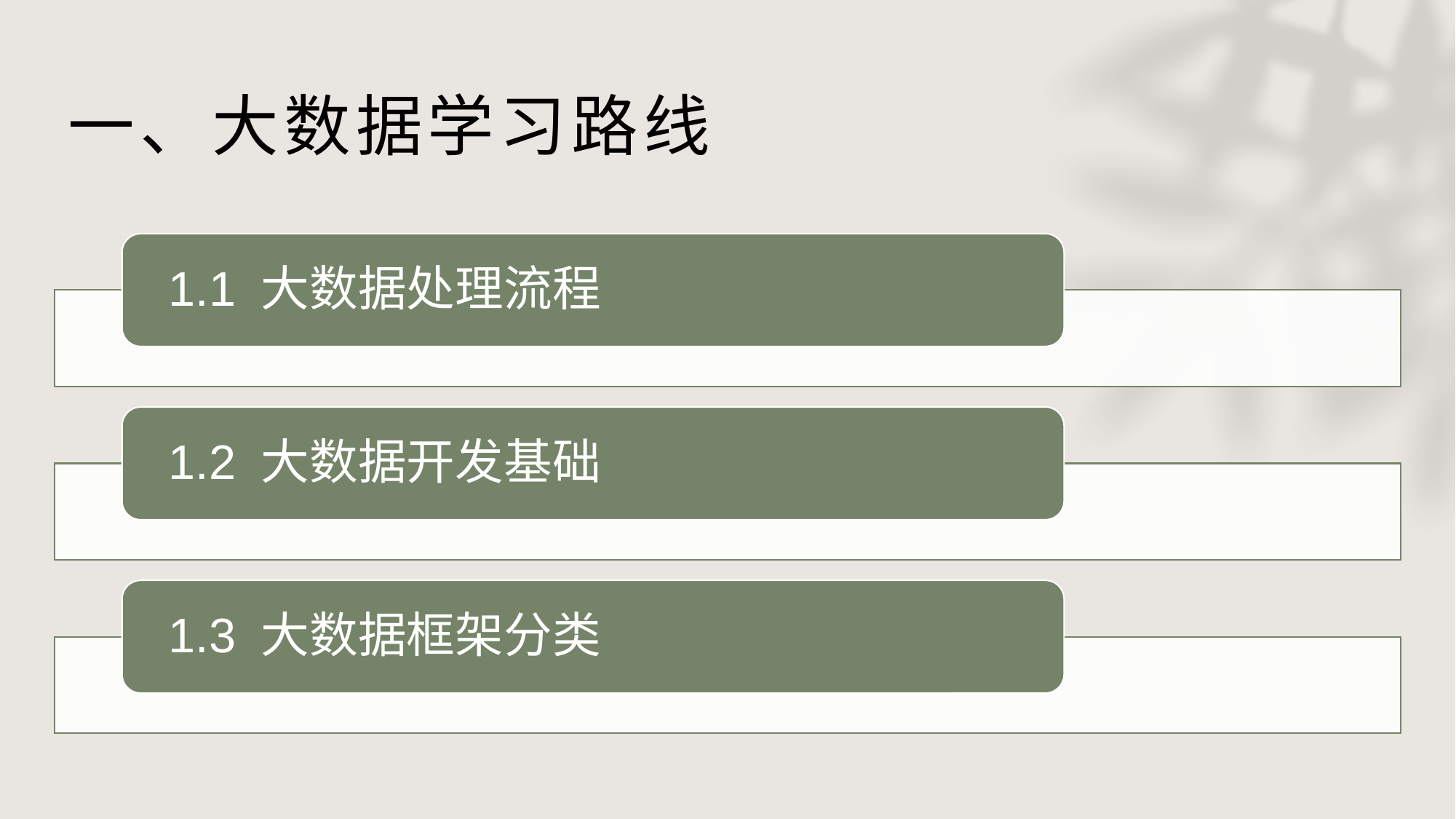

# 一、大数据学习路线
1.1 大数据处理流程
1.2 大数据开发基础
1.3 大数据框架分类